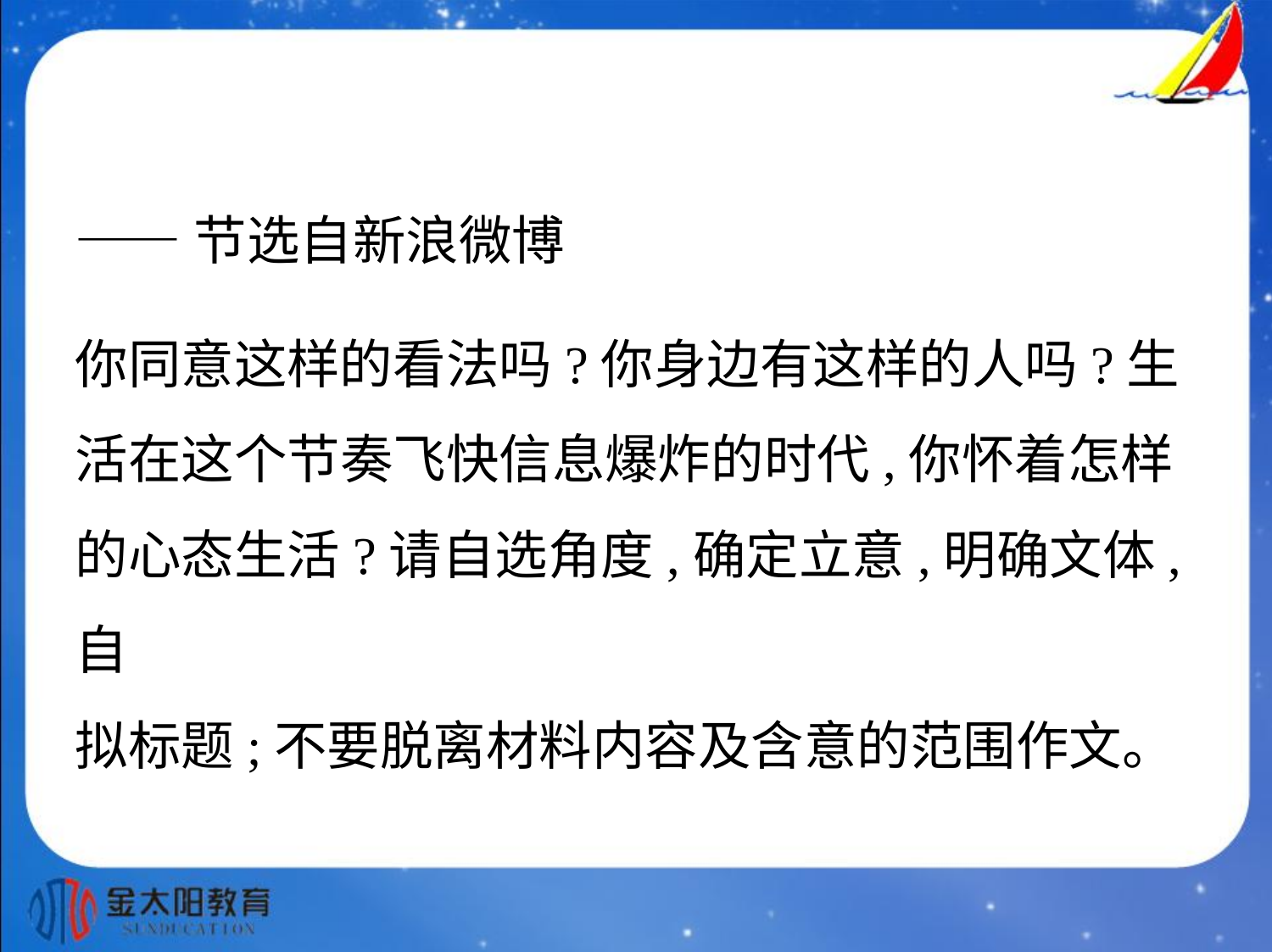

——节选自新浪微博
你同意这样的看法吗?你身边有这样的人吗?生
活在这个节奏飞快信息爆炸的时代,你怀着怎样
的心态生活?请自选角度,确定立意,明确文体,自
拟标题;不要脱离材料内容及含意的范围作文。